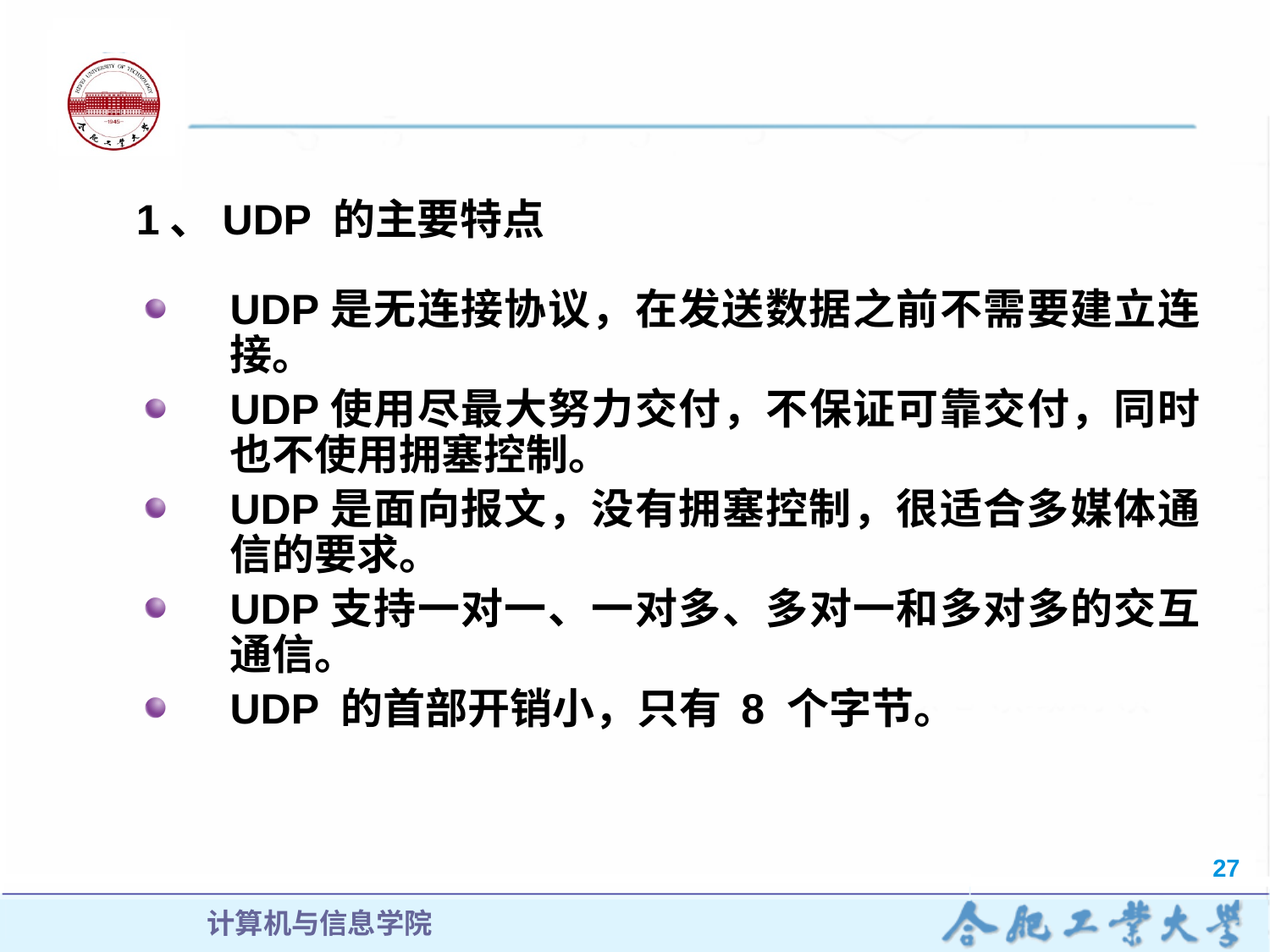

1、UDP 的主要特点
UDP是无连接协议，在发送数据之前不需要建立连接。
UDP使用尽最大努力交付，不保证可靠交付，同时也不使用拥塞控制。
UDP是面向报文，没有拥塞控制，很适合多媒体通信的要求。
UDP支持一对一、一对多、多对一和多对多的交互通信。
UDP 的首部开销小，只有 8 个字节。